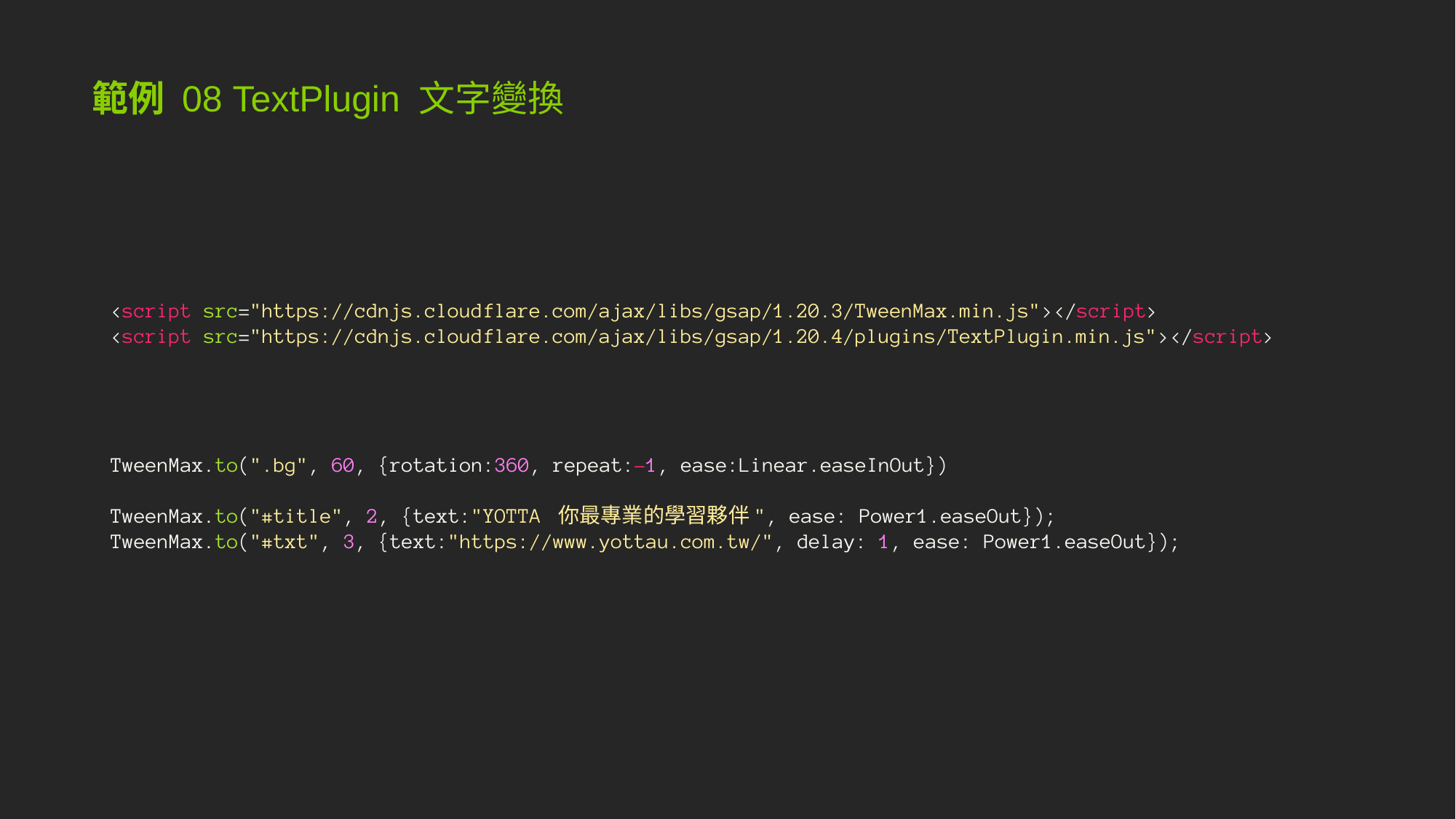

範例 08 TextPlugin 文字變換
<script src="https://cdnjs.cloudflare.com/ajax/libs/gsap/1.20.3/TweenMax.min.js"></script>
<script src="https://cdnjs.cloudflare.com/ajax/libs/gsap/1.20.4/plugins/TextPlugin.min.js"></script>
TweenMax.to(".bg", 60, {rotation:360, repeat:-1, ease:Linear.easeInOut})
TweenMax.to("#title", 2, {text:"YOTTA 你最專業的學習夥伴", ease: Power1.easeOut});
TweenMax.to("#txt", 3, {text:"https://www.yottau.com.tw/", delay: 1, ease: Power1.easeOut});